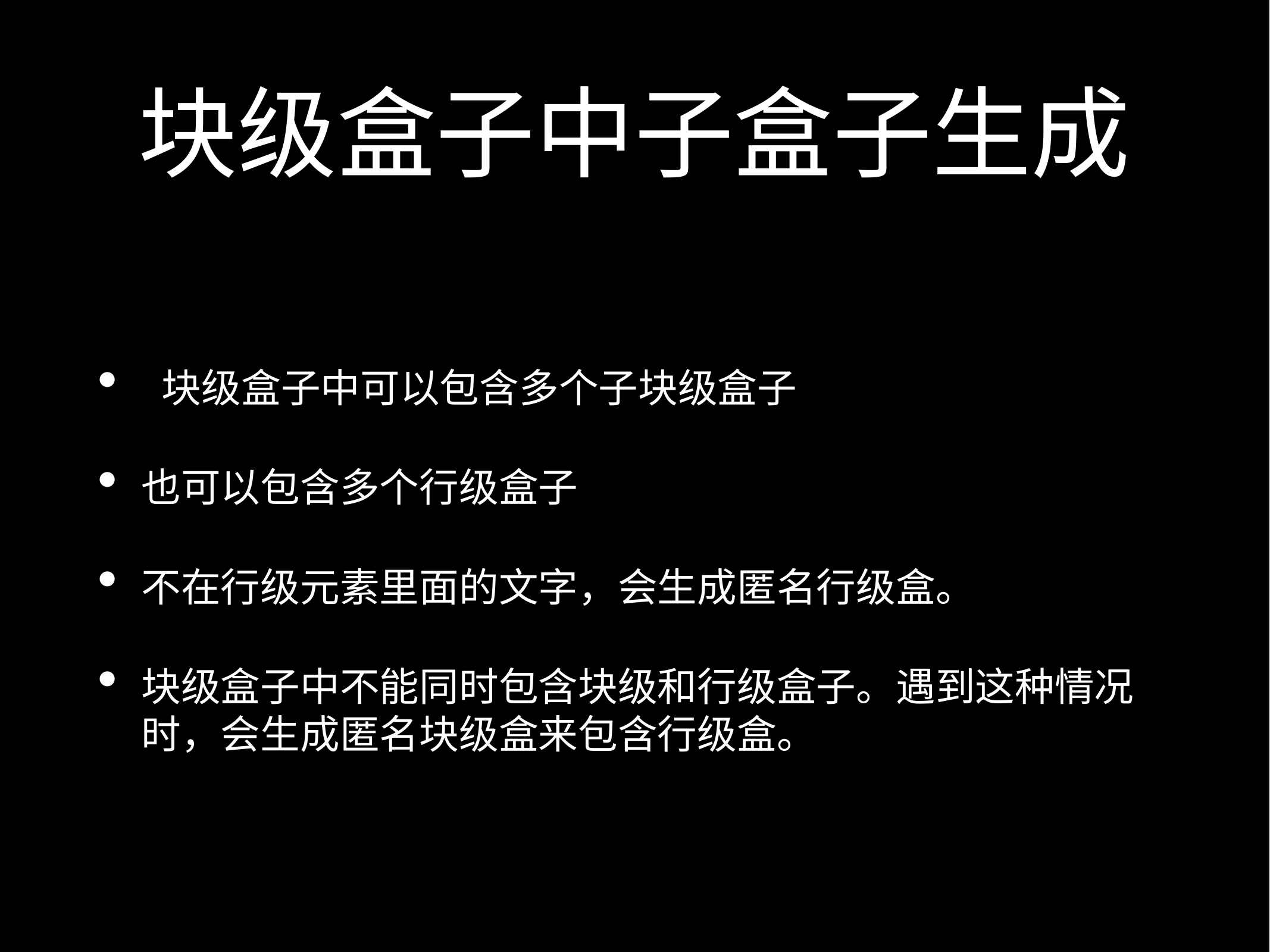

# 块级盒子中子盒子生成
 块级盒子中可以包含多个子块级盒子
也可以包含多个行级盒子
不在行级元素里面的文字，会生成匿名行级盒。
块级盒子中不能同时包含块级和行级盒子。遇到这种情况时，会生成匿名块级盒来包含行级盒。